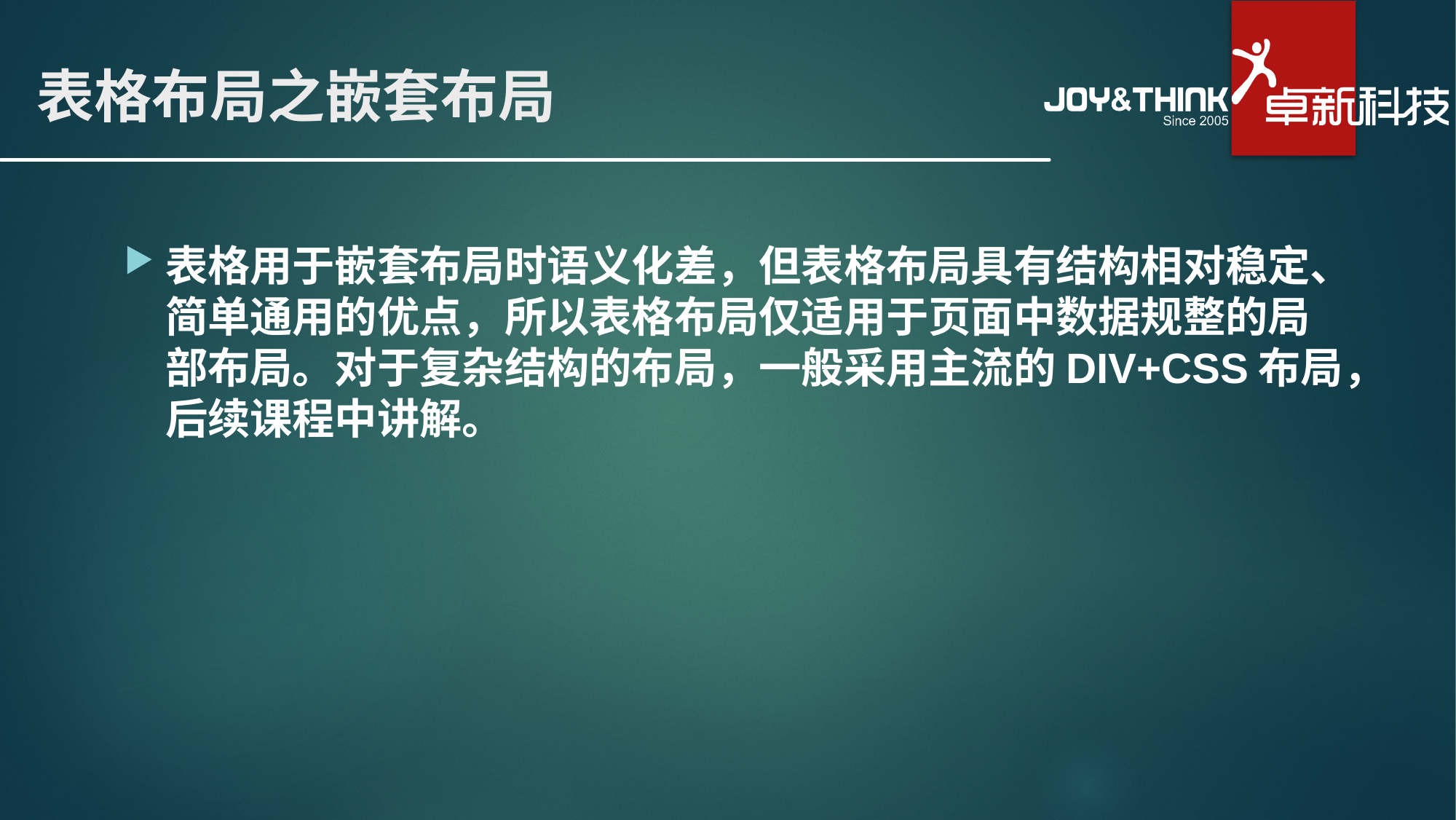

# 表格布局之嵌套布局
表格用于嵌套布局时语义化差，但表格布局具有结构相对稳定、简单通用的优点，所以表格布局仅适用于页面中数据规整的局部布局。对于复杂结构的布局，一般采用主流的DIV+CSS布局，后续课程中讲解。